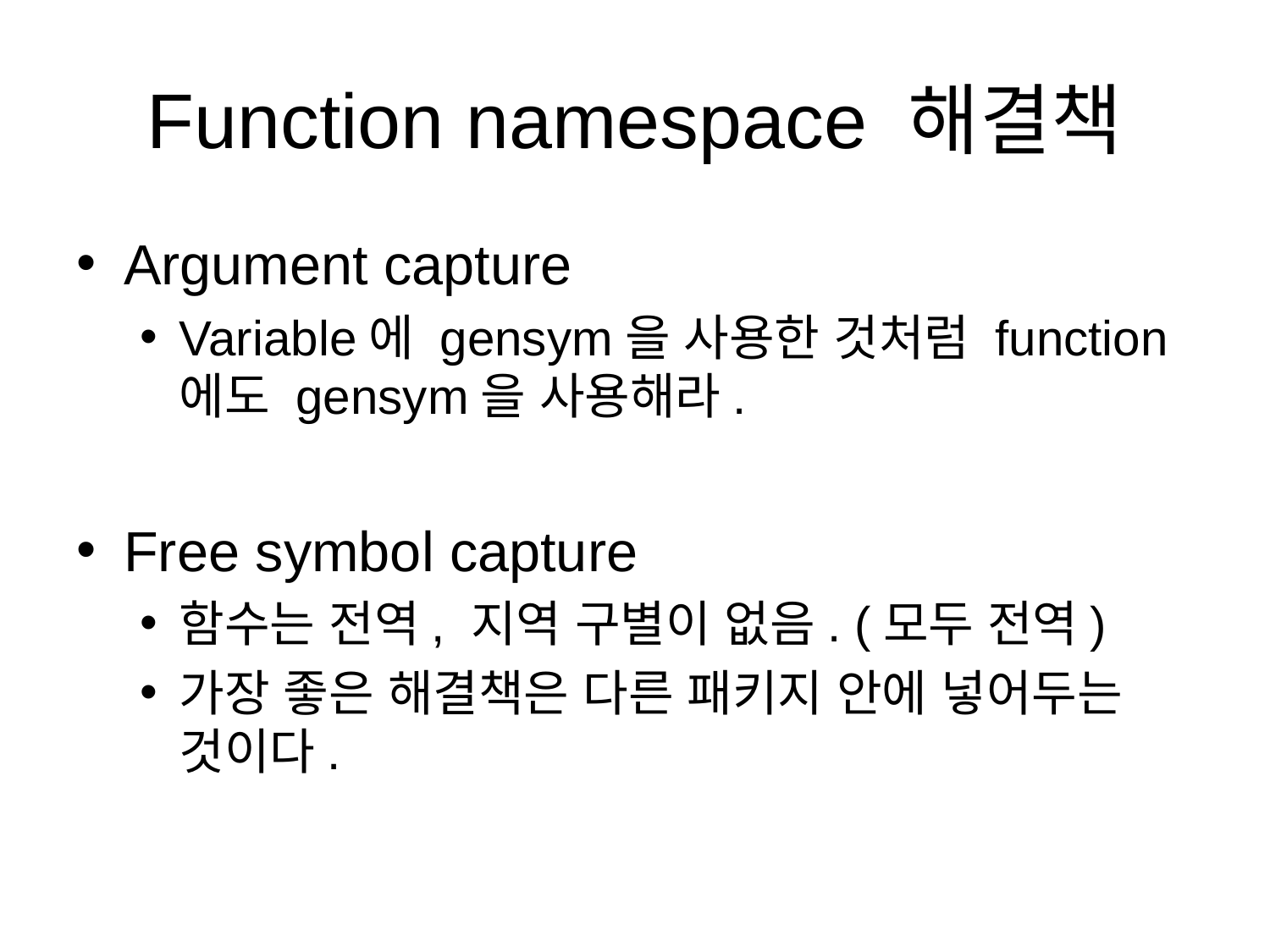

# Function namespace 해결책
Argument capture
Variable에 gensym을 사용한 것처럼 function에도 gensym을 사용해라.

Free symbol capture
함수는 전역, 지역 구별이 없음. (모두 전역)
가장 좋은 해결책은 다른 패키지 안에 넣어두는 것이다.